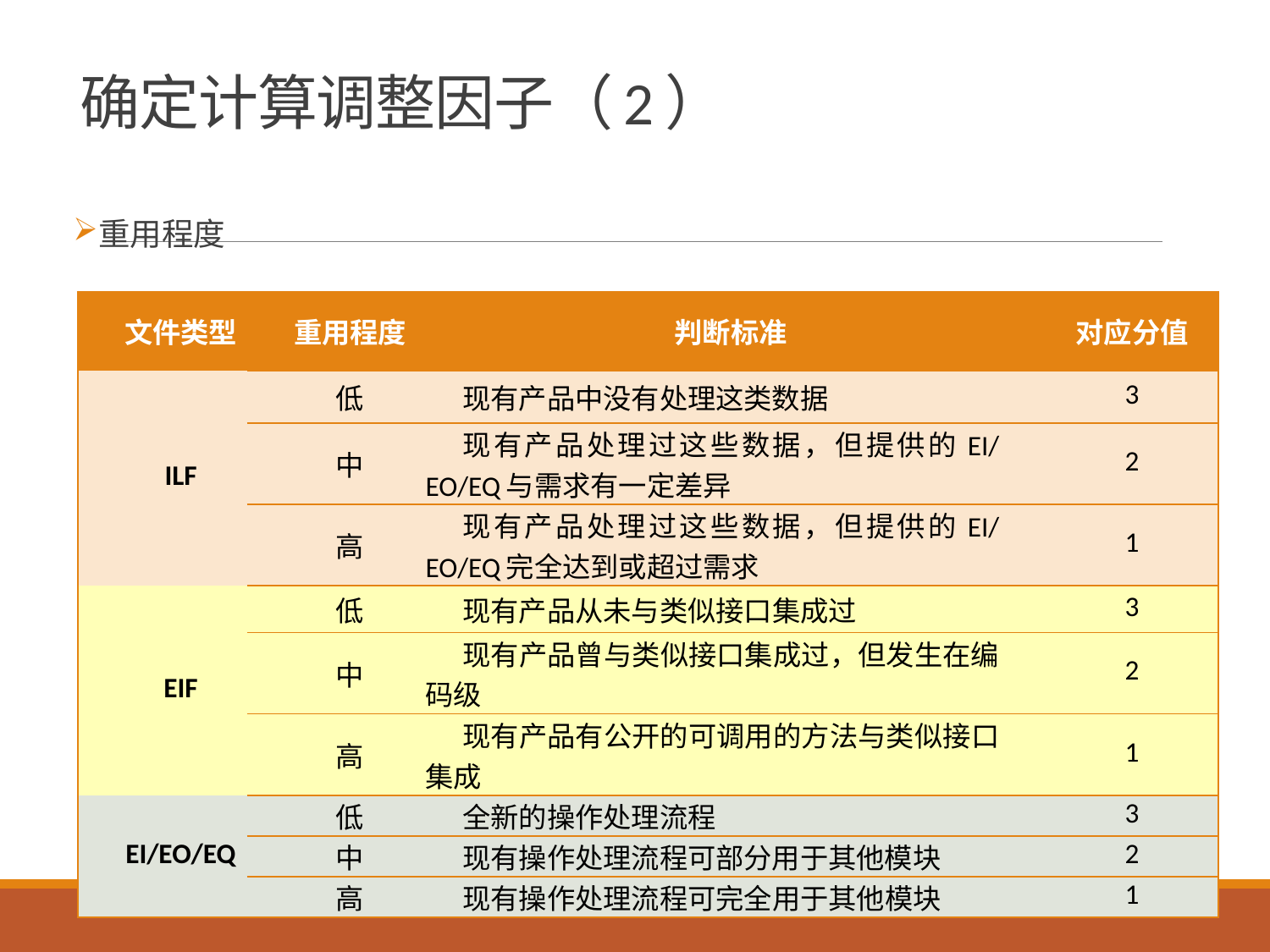

# 确定计算调整因子（2）
重用程度
| 文件类型 | 重用程度 | 判断标准 | 对应分值 |
| --- | --- | --- | --- |
| ILF | 低 | 现有产品中没有处理这类数据 | 3 |
|  | 中 | 现有产品处理过这些数据，但提供的EI/EO/EQ与需求有一定差异 | 2 |
|  | 高 | 现有产品处理过这些数据，但提供的EI/EO/EQ完全达到或超过需求 | 1 |
| EIF | 低 | 现有产品从未与类似接口集成过 | 3 |
|  | 中 | 现有产品曾与类似接口集成过，但发生在编码级 | 2 |
|  | 高 | 现有产品有公开的可调用的方法与类似接口集成 | 1 |
| EI/EO/EQ | 低 | 全新的操作处理流程 | 3 |
|  | 中 | 现有操作处理流程可部分用于其他模块 | 2 |
|  | 高 | 现有操作处理流程可完全用于其他模块 | 1 |